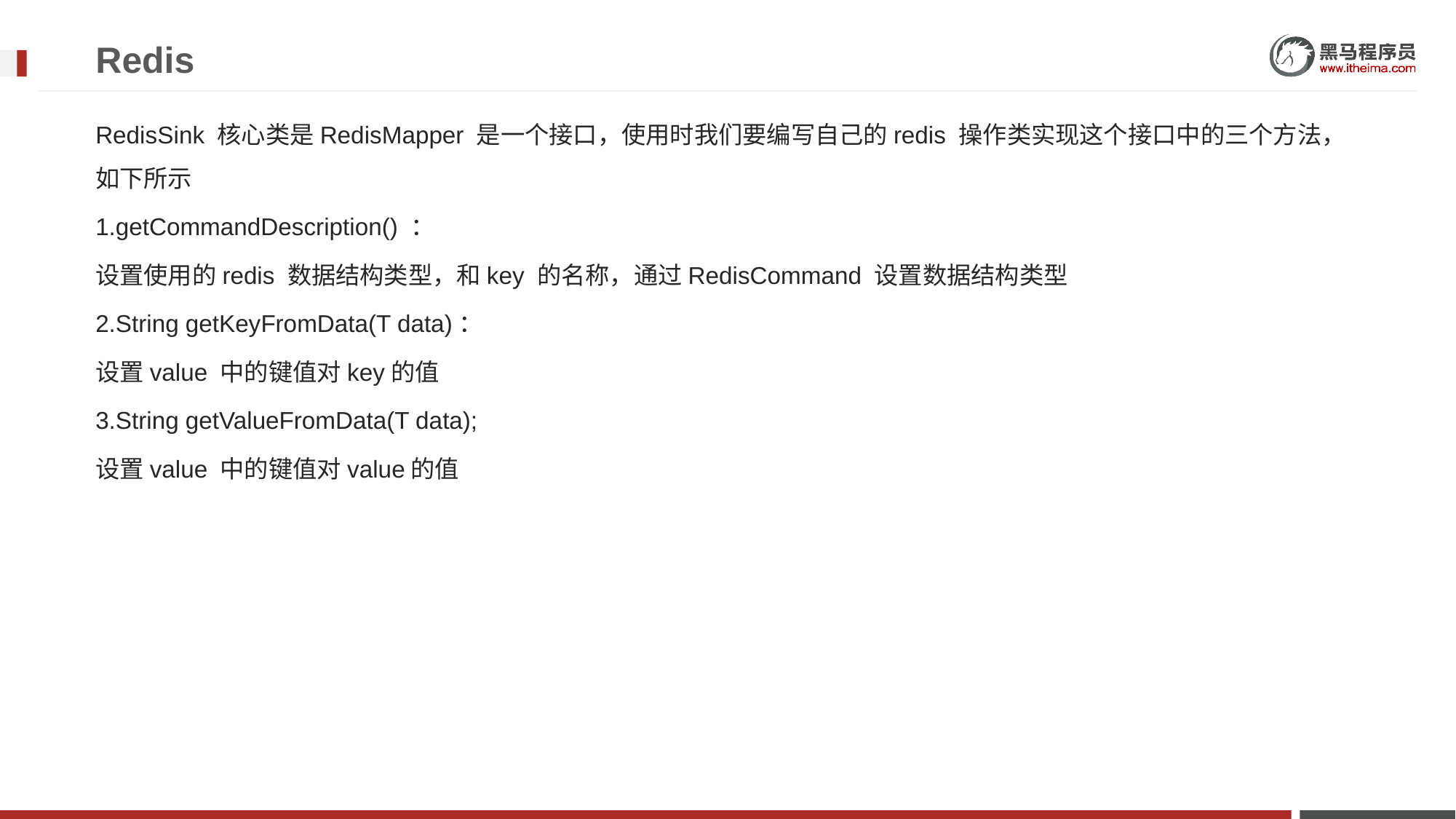

# Redis
RedisSink 核心类是RedisMapper 是一个接口，使用时我们要编写自己的redis 操作类实现这个接口中的三个方法，如下所示
1.getCommandDescription() ：
设置使用的redis 数据结构类型，和key 的名称，通过RedisCommand 设置数据结构类型
2.String getKeyFromData(T data)：
设置value 中的键值对key的值
3.String getValueFromData(T data);
设置value 中的键值对value的值